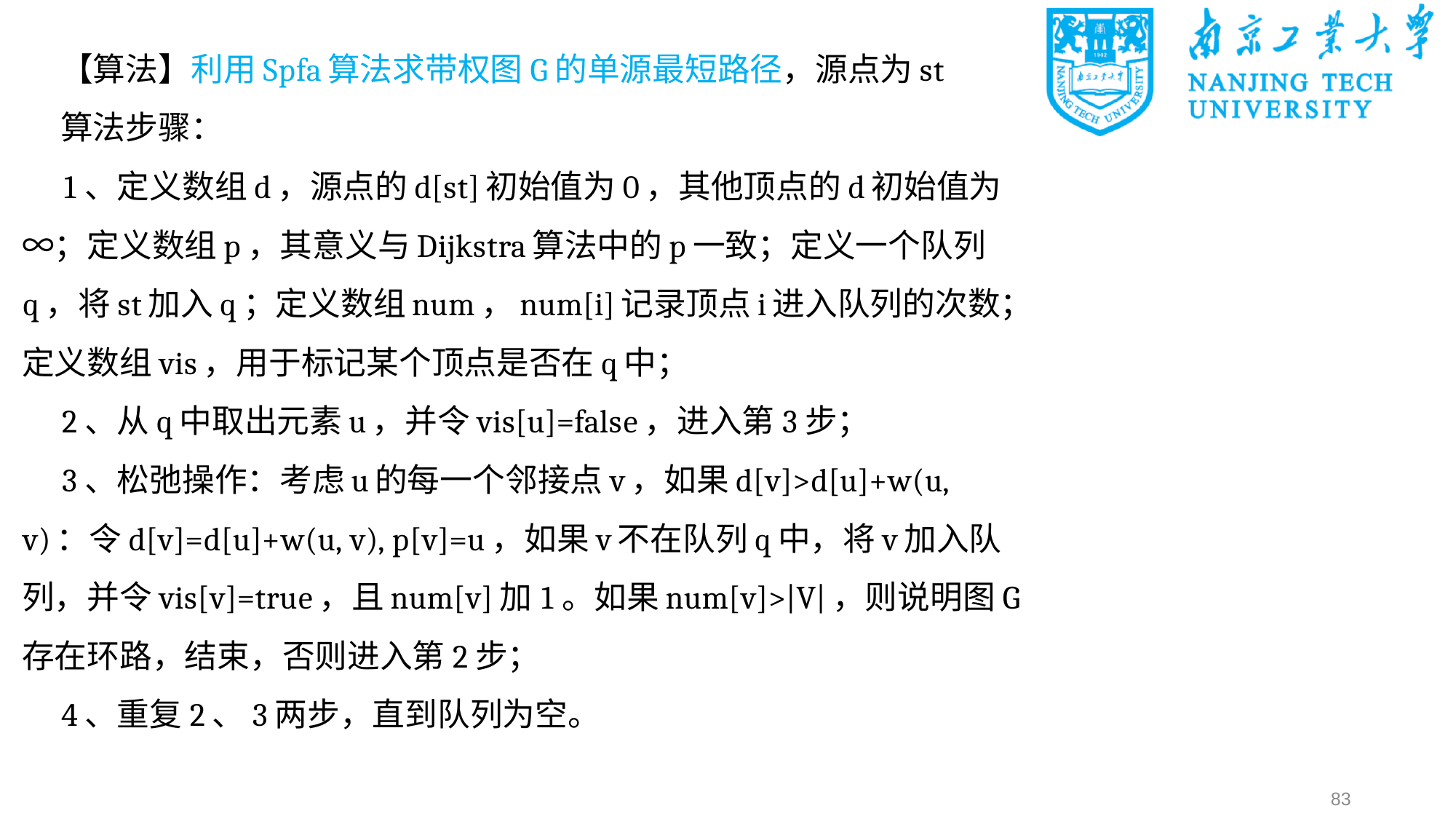

【算法】利用Spfa算法求带权图G的单源最短路径，源点为st
算法步骤：
1、定义数组d，源点的d[st]初始值为0，其他顶点的d初始值为∞；定义数组p，其意义与Dijkstra算法中的p一致；定义一个队列q，将st加入q；定义数组num，num[i]记录顶点i进入队列的次数；定义数组vis，用于标记某个顶点是否在q中；
2、从q中取出元素u，并令vis[u]=false，进入第3步；
3、松弛操作：考虑u的每一个邻接点v，如果d[v]>d[u]+w(u, v)：令d[v]=d[u]+w(u, v), p[v]=u，如果v不在队列q中，将v加入队列，并令vis[v]=true，且num[v]加1。如果num[v]>|V|，则说明图G存在环路，结束，否则进入第2步；
4、重复2、3两步，直到队列为空。

83